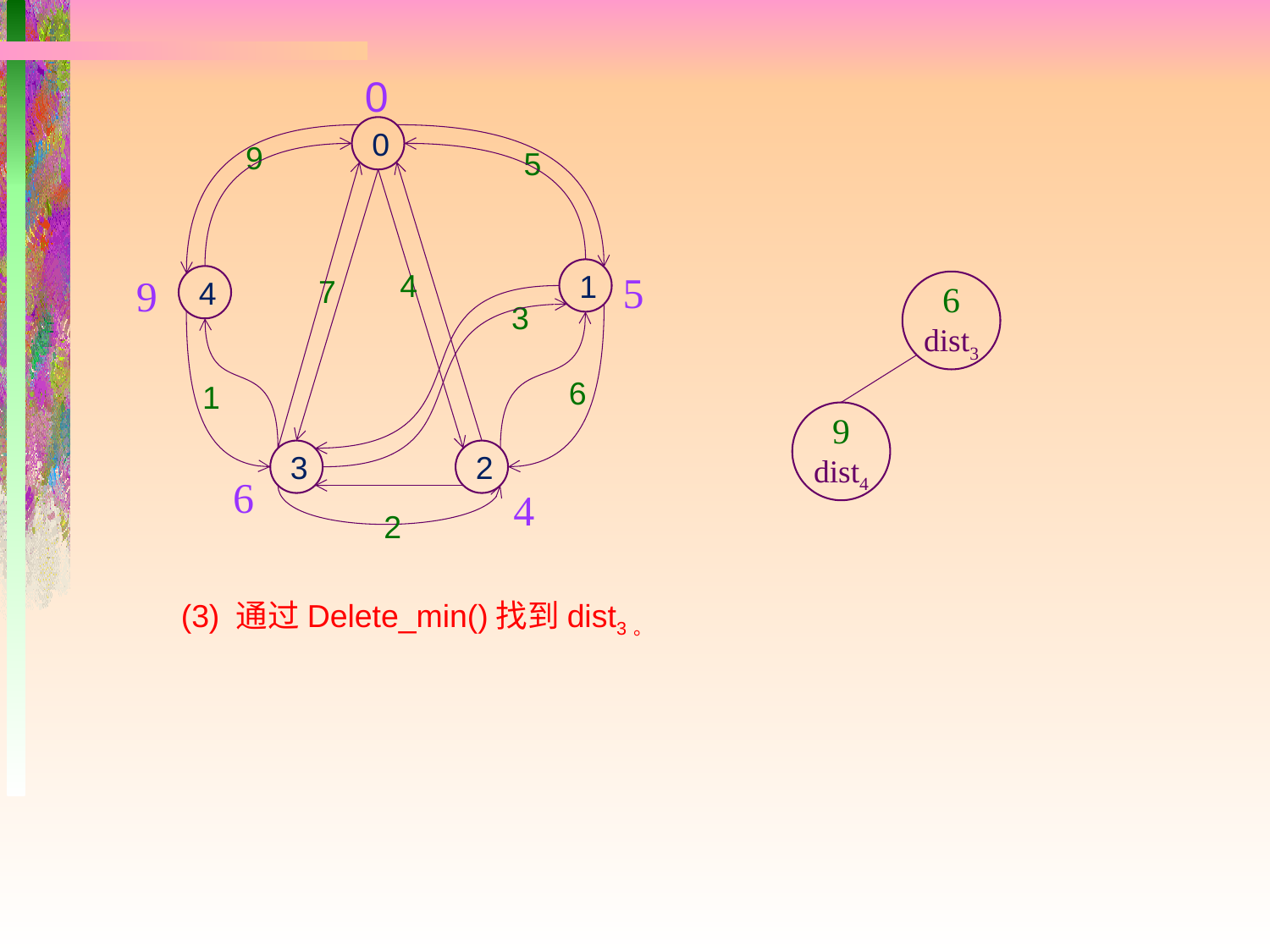

0
0
9
5
1
5
4
9
7
4
6
dist3
3
6
1
9
dist4
3
2
6
4
2
(3) 通过Delete_min()找到dist3。